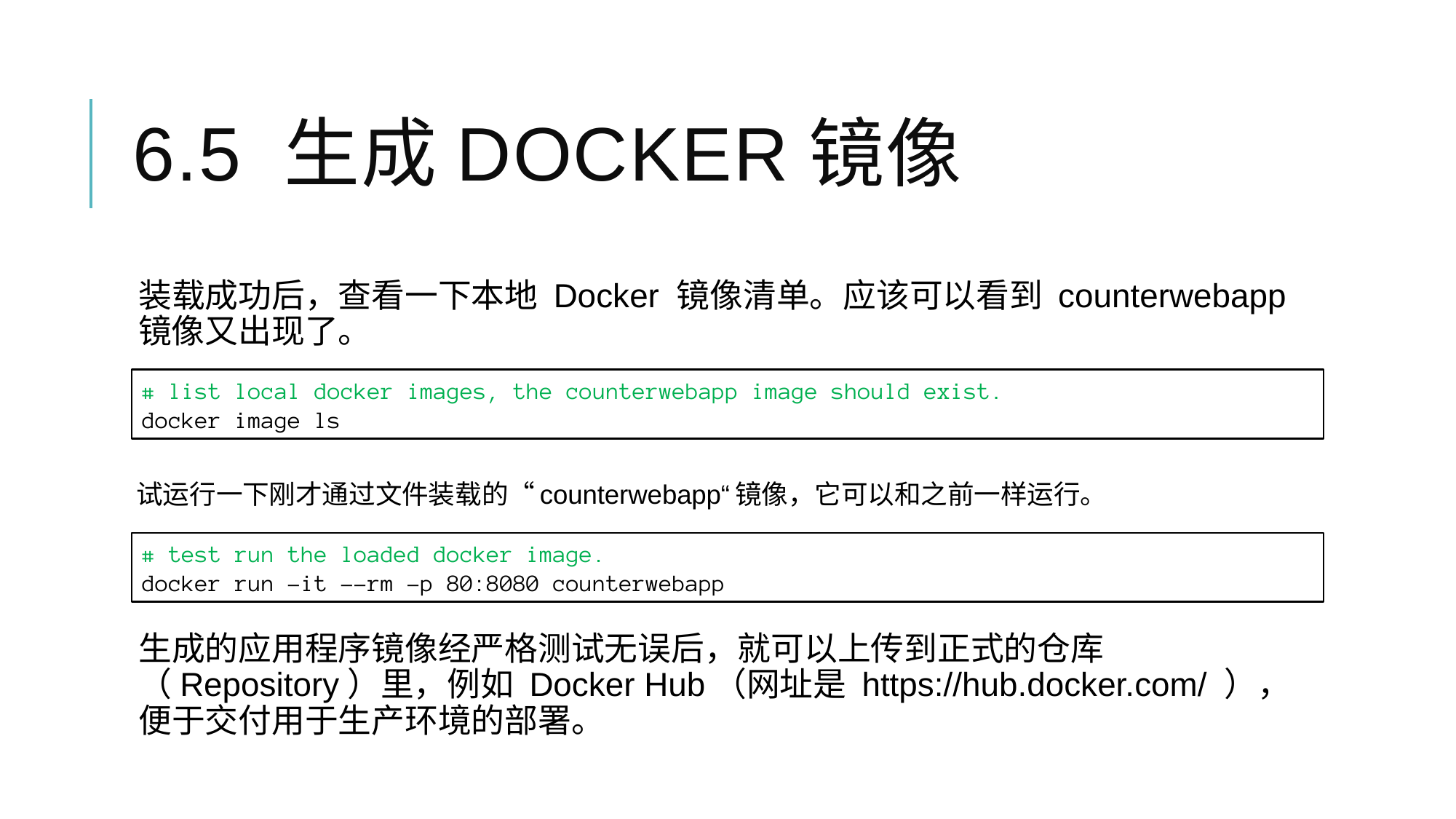

# 6.5 生成Docker镜像
装载成功后，查看一下本地 Docker 镜像清单。应该可以看到 counterwebapp 镜像又出现了。
# list local docker images, the counterwebapp image should exist.
docker image ls
试运行一下刚才通过文件装载的“counterwebapp“镜像，它可以和之前一样运行。
# test run the loaded docker image.
docker run -it --rm -p 80:8080 counterwebapp
生成的应用程序镜像经严格测试无误后，就可以上传到正式的仓库（Repository）里，例如 Docker Hub（网址是 https://hub.docker.com/ ），便于交付用于生产环境的部署。